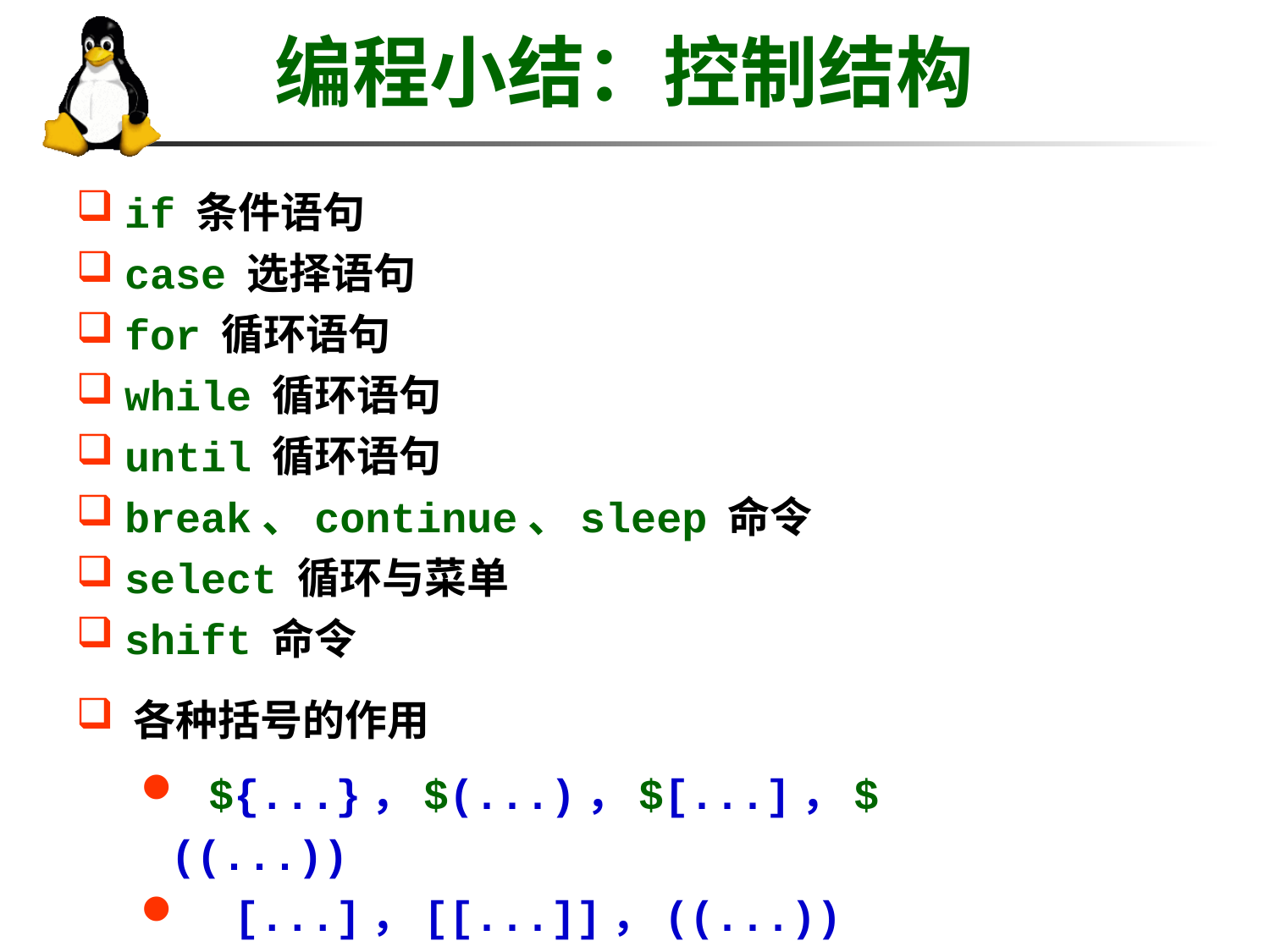

# 编程小结：控制结构
 if 条件语句
 case 选择语句
 for 循环语句
 while 循环语句
 until 循环语句
 break、continue、sleep 命令
 select 循环与菜单
 shift 命令
 各种括号的作用
 ${...}，$(...)，$[...]，$((...))
  [...]，[[...]]，((...))